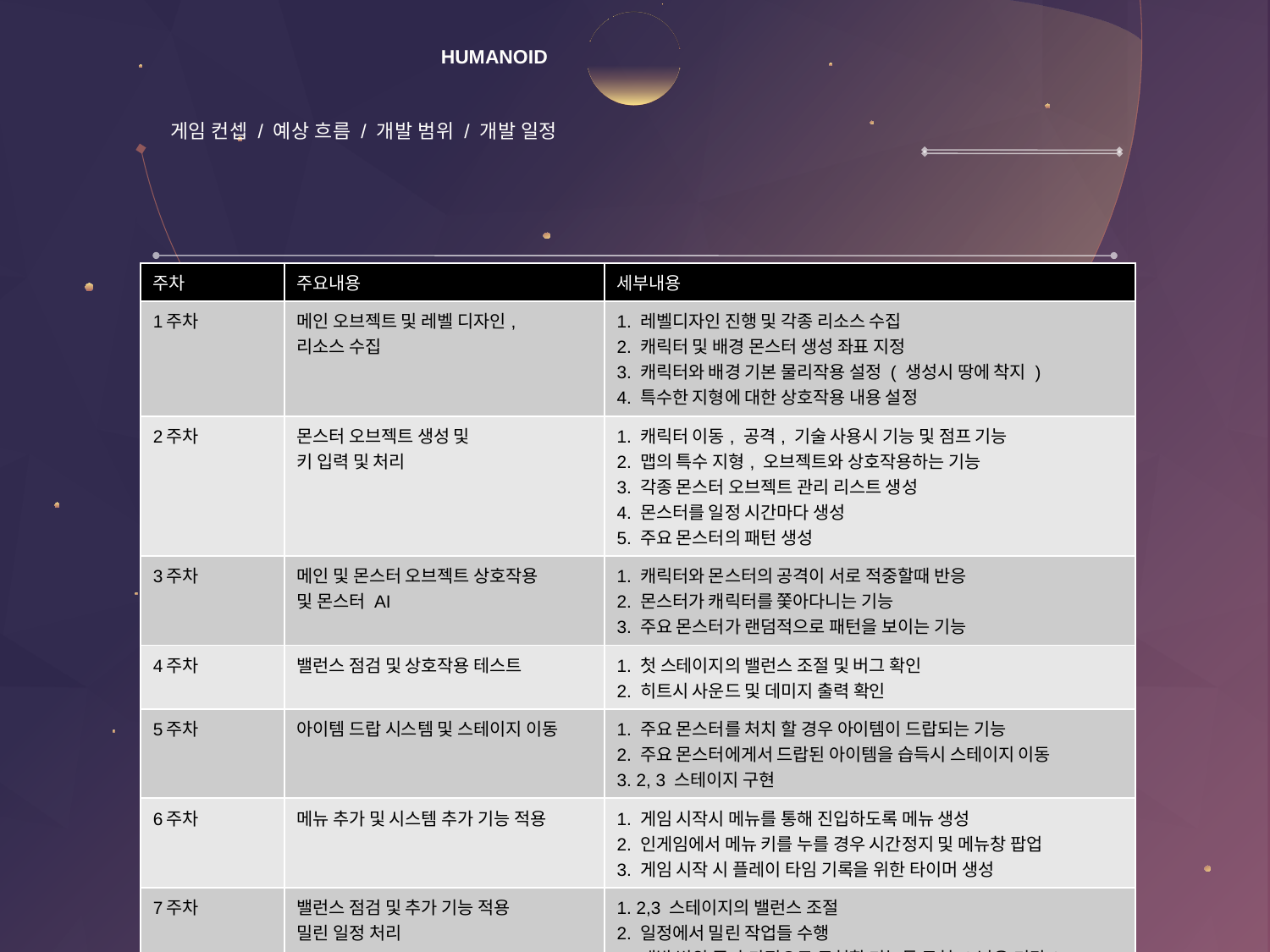

# HUMANOID
게임 컨셉 / 예상 흐름 / 개발 범위 / 개발 일정
  개발 일정
| 주차 | 주요내용 | 세부내용 |
| --- | --- | --- |
| 1주차 | 메인 오브젝트 및 레벨 디자인, 리소스 수집 | 1. 레벨디자인 진행 및 각종 리소스 수집 2. 캐릭터 및 배경 몬스터 생성 좌표 지정 3. 캐릭터와 배경 기본 물리작용 설정 ( 생성시 땅에 착지 ) 4. 특수한 지형에 대한 상호작용 내용 설정 |
| 2주차 | 몬스터 오브젝트 생성 및 키 입력 및 처리 | 1. 캐릭터 이동, 공격, 기술 사용시 기능 및 점프 기능 2. 맵의 특수 지형, 오브젝트와 상호작용하는 기능 3. 각종 몬스터 오브젝트 관리 리스트 생성 4. 몬스터를 일정 시간마다 생성 5. 주요 몬스터의 패턴 생성 |
| 3주차 | 메인 및 몬스터 오브젝트 상호작용 및 몬스터 AI | 1. 캐릭터와 몬스터의 공격이 서로 적중할때 반응 2. 몬스터가 캐릭터를 쫓아다니는 기능 3. 주요 몬스터가 랜덤적으로 패턴을 보이는 기능 |
| 4주차 | 밸런스 점검 및 상호작용 테스트 | 1. 첫 스테이지의 밸런스 조절 및 버그 확인 2. 히트시 사운드 및 데미지 출력 확인 |
| 5주차 | 아이템 드랍 시스템 및 스테이지 이동 | 1. 주요 몬스터를 처치 할 경우 아이템이 드랍되는 기능 2. 주요 몬스터에게서 드랍된 아이템을 습득시 스테이지 이동 3. 2, 3 스테이지 구현 |
| 6주차 | 메뉴 추가 및 시스템 추가 기능 적용 | 1. 게임 시작시 메뉴를 통해 진입하도록 메뉴 생성 2. 인게임에서 메뉴 키를 누를 경우 시간정지 및 메뉴창 팝업 3. 게임 시작 시 플레이 타임 기록을 위한 타이머 생성 |
| 7주차 | 밸런스 점검 및 추가 기능 적용 밀린 일정 처리 | 1. 2,3 스테이지의 밸런스 조절 2. 일정에서 밀린 작업들 수행 3. 개발 범위 중 추가적으로 구현할 기능들 구현 ( 남은 기간 ) |
| 8주차 | 마무리 | 1. 테스트 및 수정 |
2013156019 민웅기
6